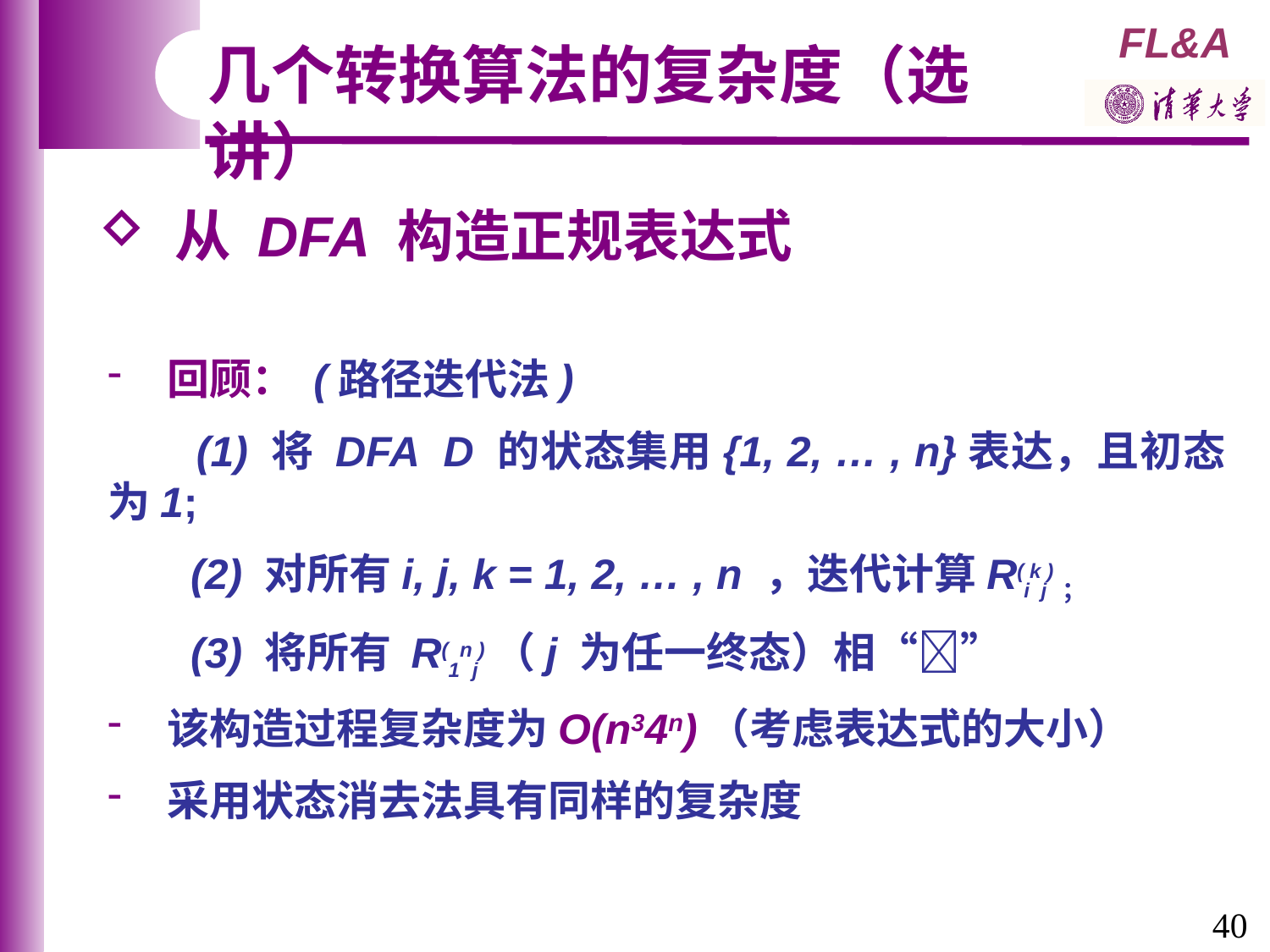

几个转换算法的复杂度（选讲）
 从 DFA 构造正规表达式
  回顾： (路径迭代法)

       (1) 将 DFA  D 的状态集用{1, 2, … , n}表达，且初态为1;

       (2) 对所有i, j, k = 1, 2, … , n ，迭代计算R(ikj)；

       (3) 将所有 R(1nj)（j 为任一终态）相“+”

  该构造过程复杂度为O(n34n)（考虑表达式的大小）

  采用状态消去法具有同样的复杂度
40